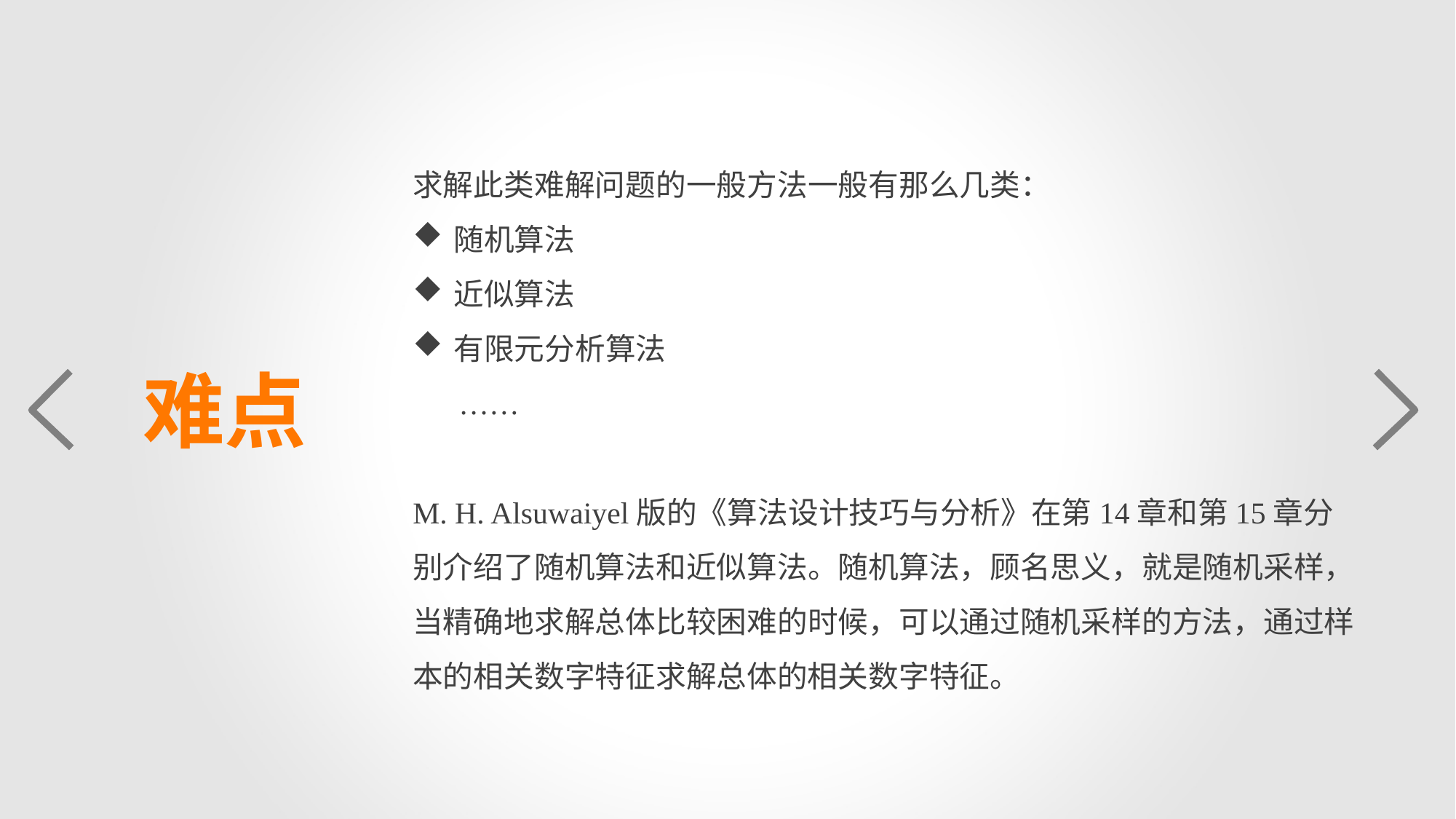

求解此类难解问题的一般方法一般有那么几类：
随机算法
近似算法
有限元分析算法
      ……

M. H. Alsuwaiyel版的《算法设计技巧与分析》在第14章和第15章分别介绍了随机算法和近似算法。随机算法，顾名思义，就是随机采样，当精确地求解总体比较困难的时候，可以通过随机采样的方法，通过样本的相关数字特征求解总体的相关数字特征。
难点